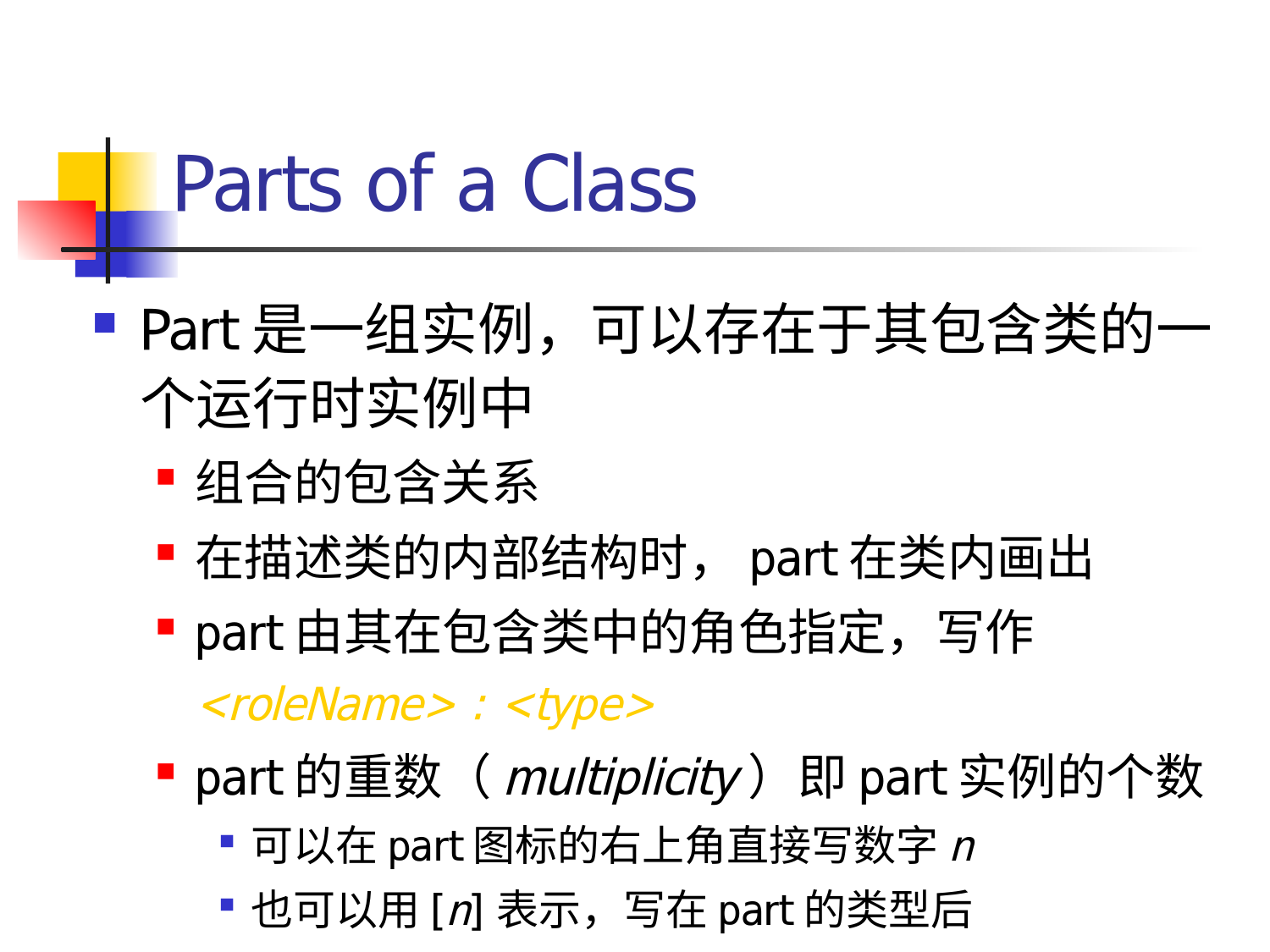

# Parts of a Class
Part是一组实例，可以存在于其包含类的一个运行时实例中
组合的包含关系
在描述类的内部结构时，part在类内画出
part由其在包含类中的角色指定，写作
	<roleName> : <type>
part的重数（multiplicity）即part实例的个数
可以在part图标的右上角直接写数字n
也可以用[n]表示，写在part的类型后